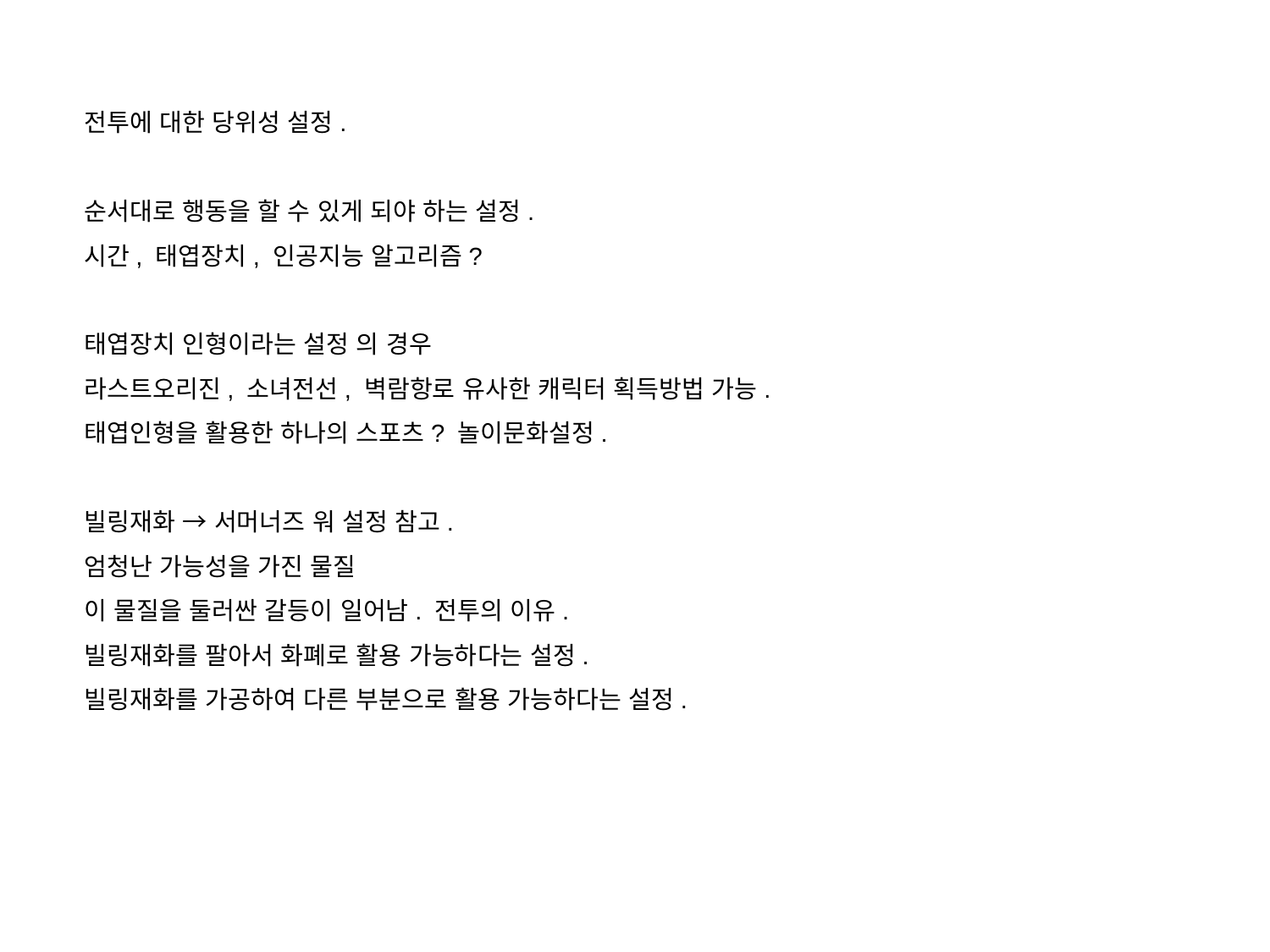

전투에 대한 당위성 설정.

순서대로 행동을 할 수 있게 되야 하는 설정.
시간, 태엽장치, 인공지능 알고리즘?

태엽장치 인형이라는 설정 의 경우
라스트오리진, 소녀전선, 벽람항로 유사한 캐릭터 획득방법 가능.
태엽인형을 활용한 하나의 스포츠? 놀이문화설정.

빌링재화 → 서머너즈 워 설정 참고.
엄청난 가능성을 가진 물질
이 물질을 둘러싼 갈등이 일어남. 전투의 이유.
빌링재화를 팔아서 화폐로 활용 가능하다는 설정.
빌링재화를 가공하여 다른 부분으로 활용 가능하다는 설정.